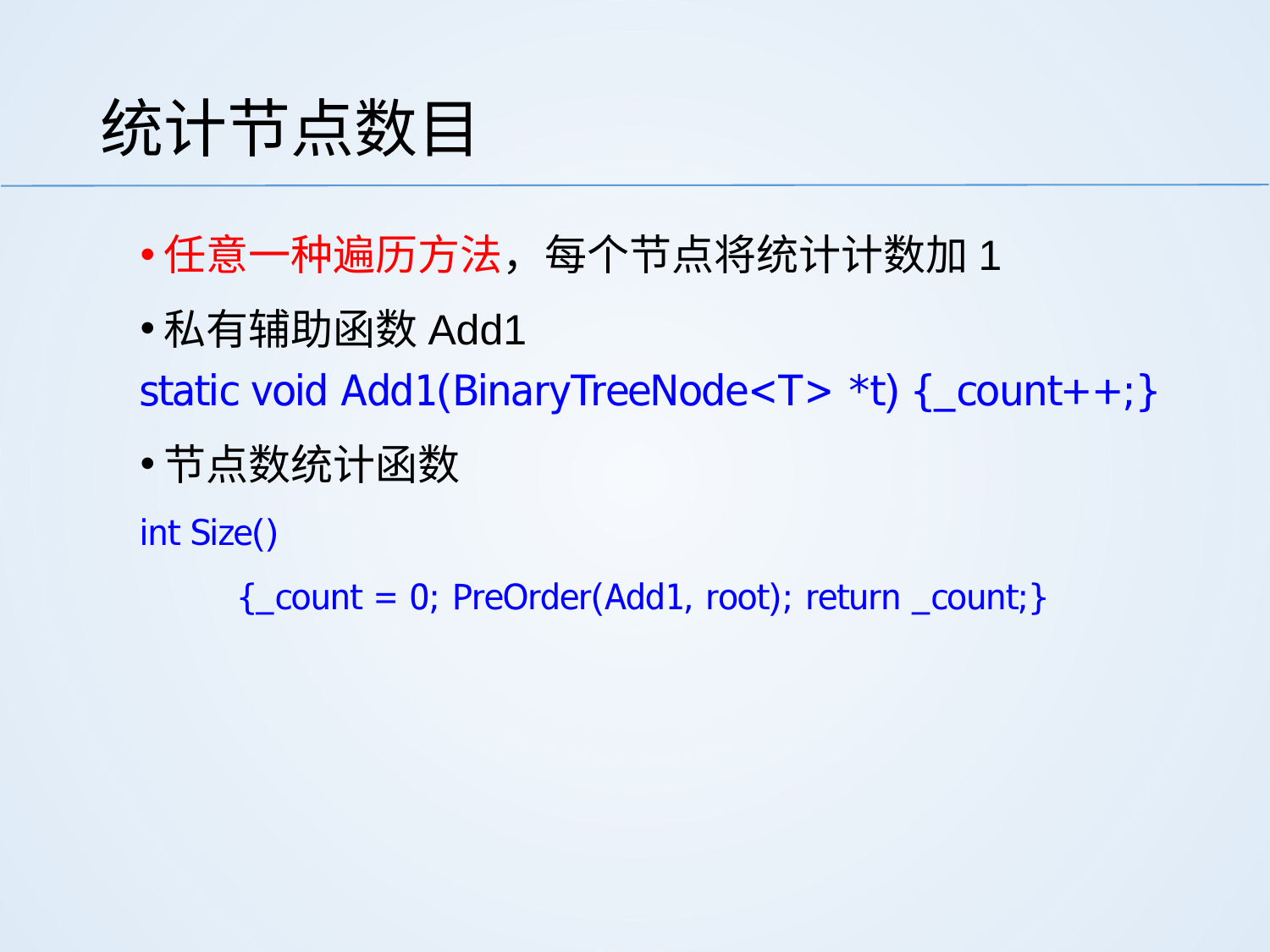

# 统计节点数目
任意一种遍历方法，每个节点将统计计数加1
私有辅助函数Add1
static void Add1(BinaryTreeNode<T> *t) {_count++;}
节点数统计函数
int Size()
         {_count = 0; PreOrder(Add1, root); return _count;}

60